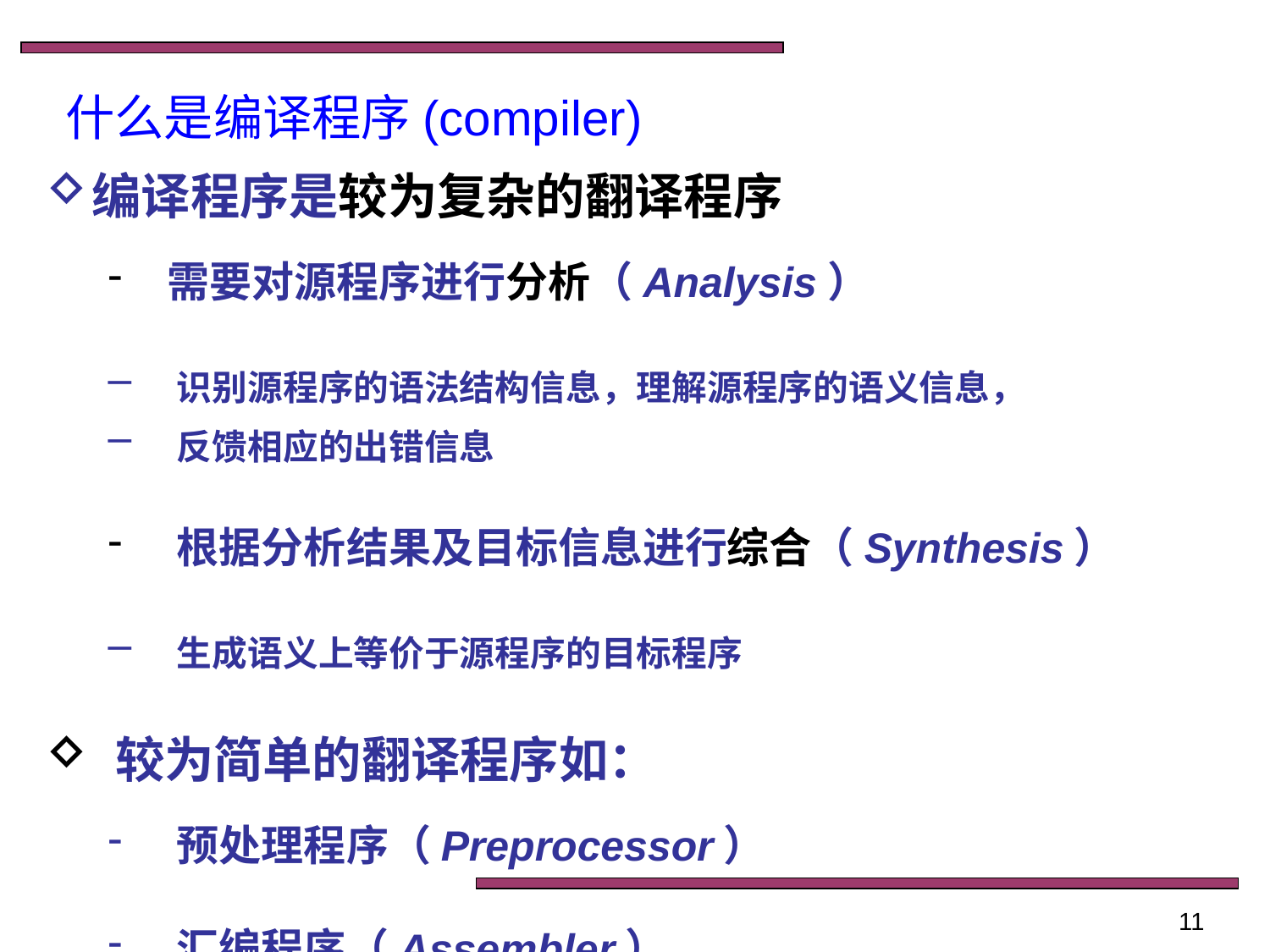

#
什么是编译程序(compiler)
编译程序是较为复杂的翻译程序

 需要对源程序进行分析（Analysis）

  识别源程序的语法结构信息，理解源程序的语义信息，
  反馈相应的出错信息

  根据分析结果及目标信息进行综合（Synthesis）

  生成语义上等价于源程序的目标程序

 较为简单的翻译程序如：

  预处理程序（Preprocessor）

  汇编程序（Assembler）

11